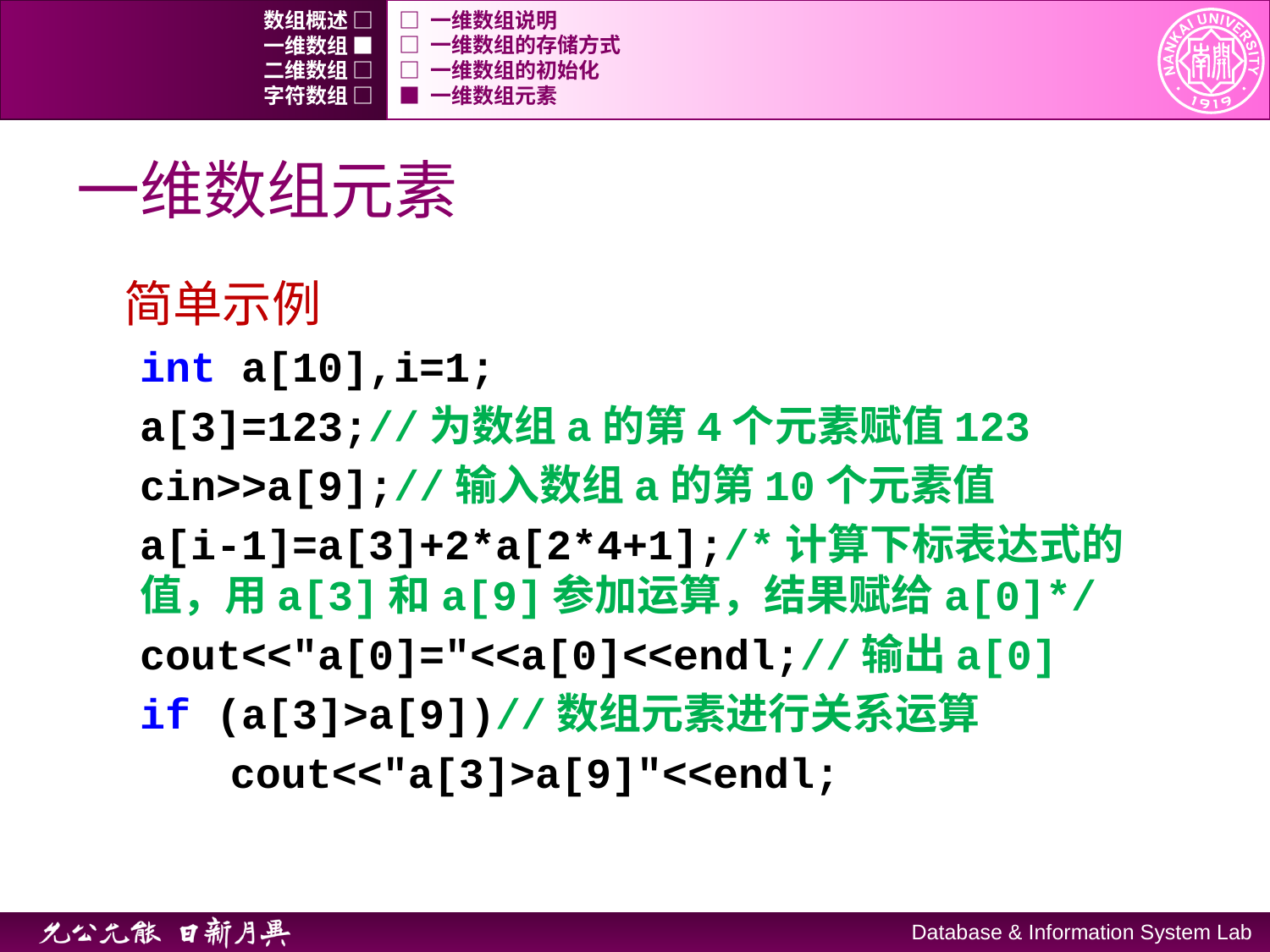

数组概述 □
□ 一维数组说明
一维数组 ■
□ 一维数组的存储方式
二维数组 □
□ 一维数组的初始化
字符数组 □
■ 一维数组元素
# 一维数组元素
简单示例
int a[10],i=1;
a[3]=123;//为数组a的第4个元素赋值123
cin>>a[9];//输入数组a的第10个元素值
a[i-1]=a[3]+2*a[2*4+1];/*计算下标表达式的值，用a[3]和a[9]参加运算，结果赋给a[0]*/
cout<<"a[0]="<<a[0]<<endl;//输出a[0]
if (a[3]>a[9])//数组元素进行关系运算
	  cout<<"a[3]>a[9]"<<endl;